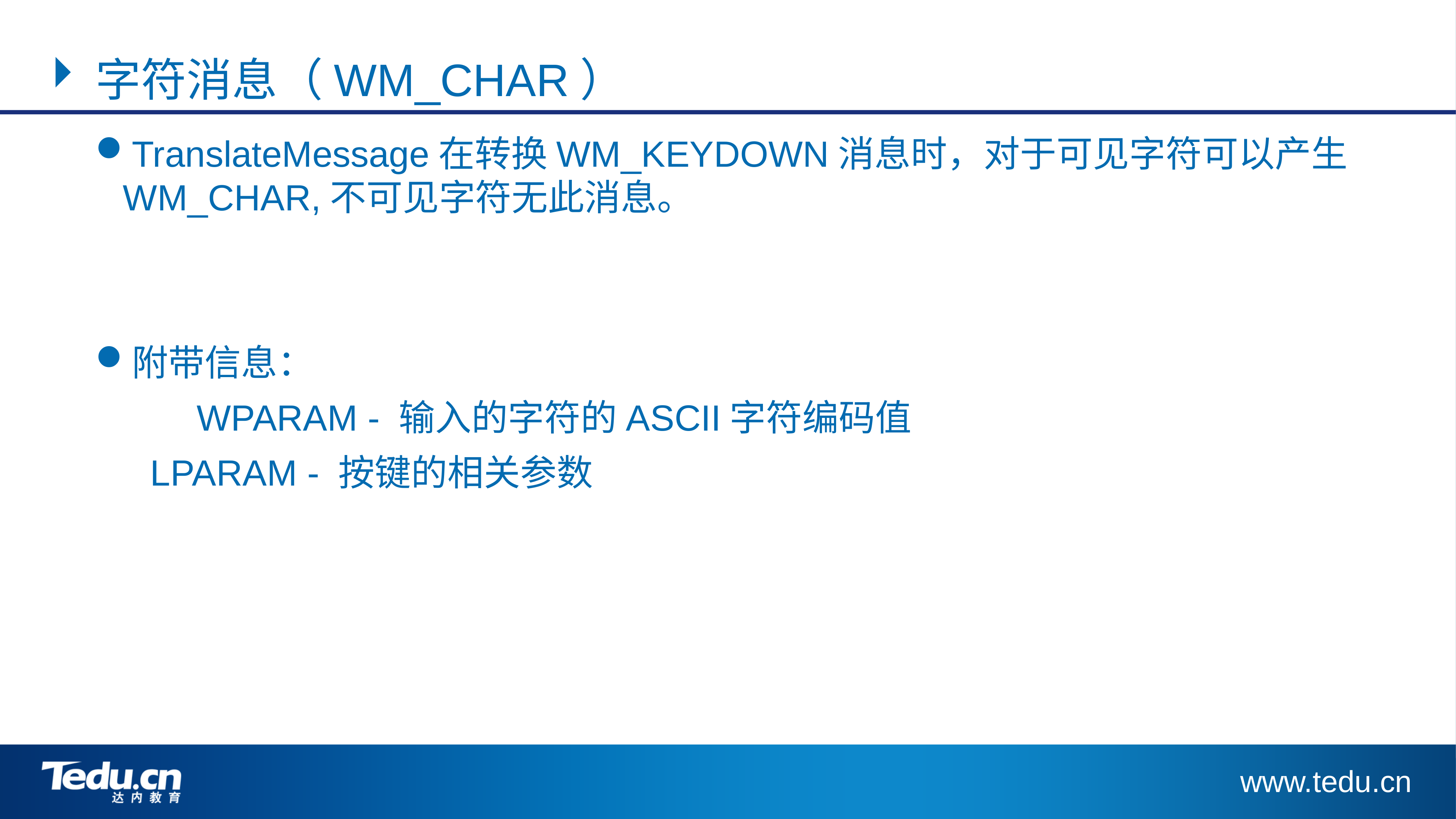

字符消息（WM_CHAR）
TranslateMessage在转换WM_KEYDOWN消息时，对于可见字符可以产生WM_CHAR,不可见字符无此消息。

附带信息：
          WPARAM - 输入的字符的ASCII字符编码值
	LPARAM - 按键的相关参数